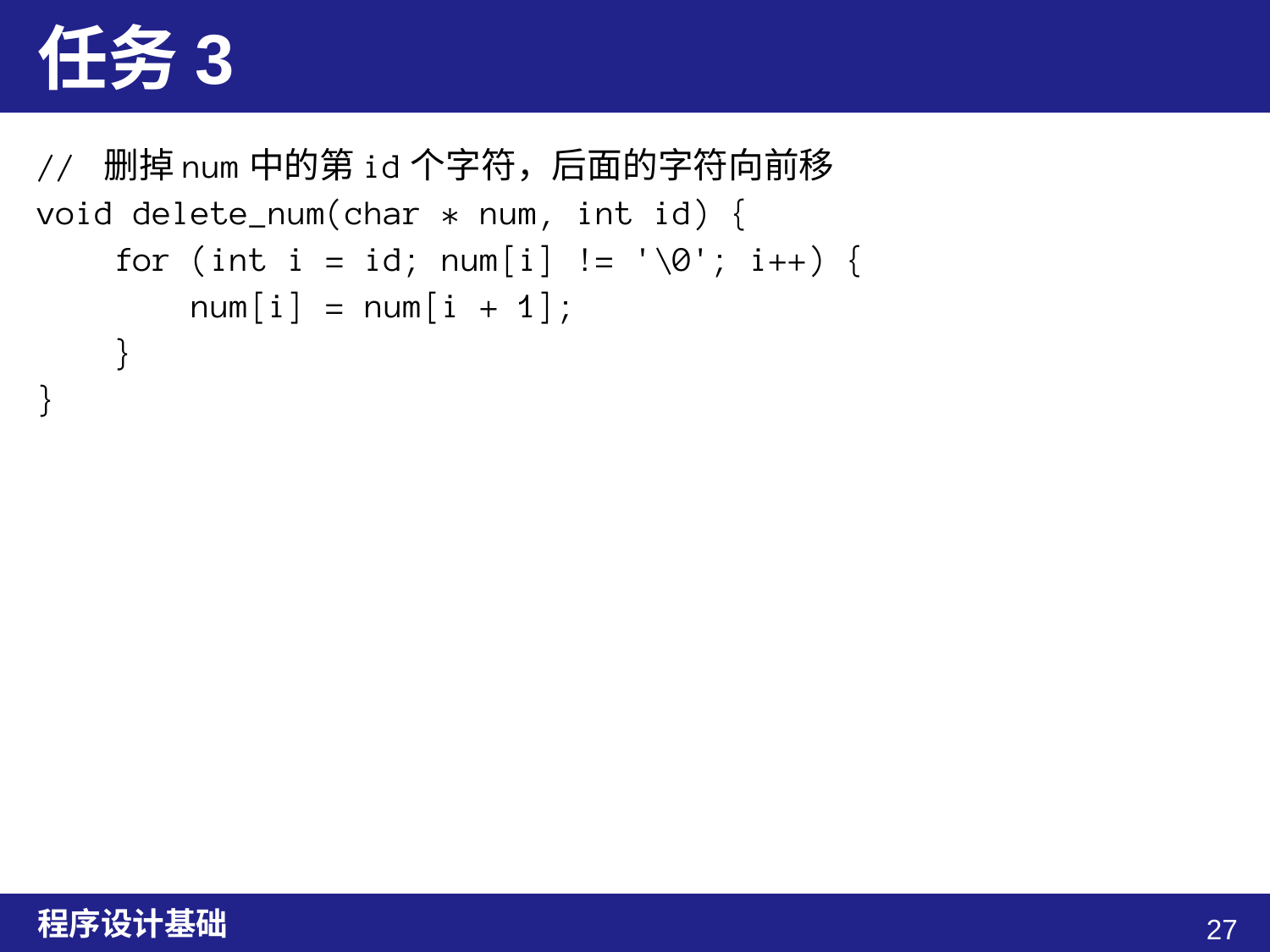

# 任务3
// 删掉num中的第id个字符，后面的字符向前移
void delete_num(char * num, int id) {
    for (int i = id; num[i] != '\0'; i++) {
        num[i] = num[i + 1];
    }
}